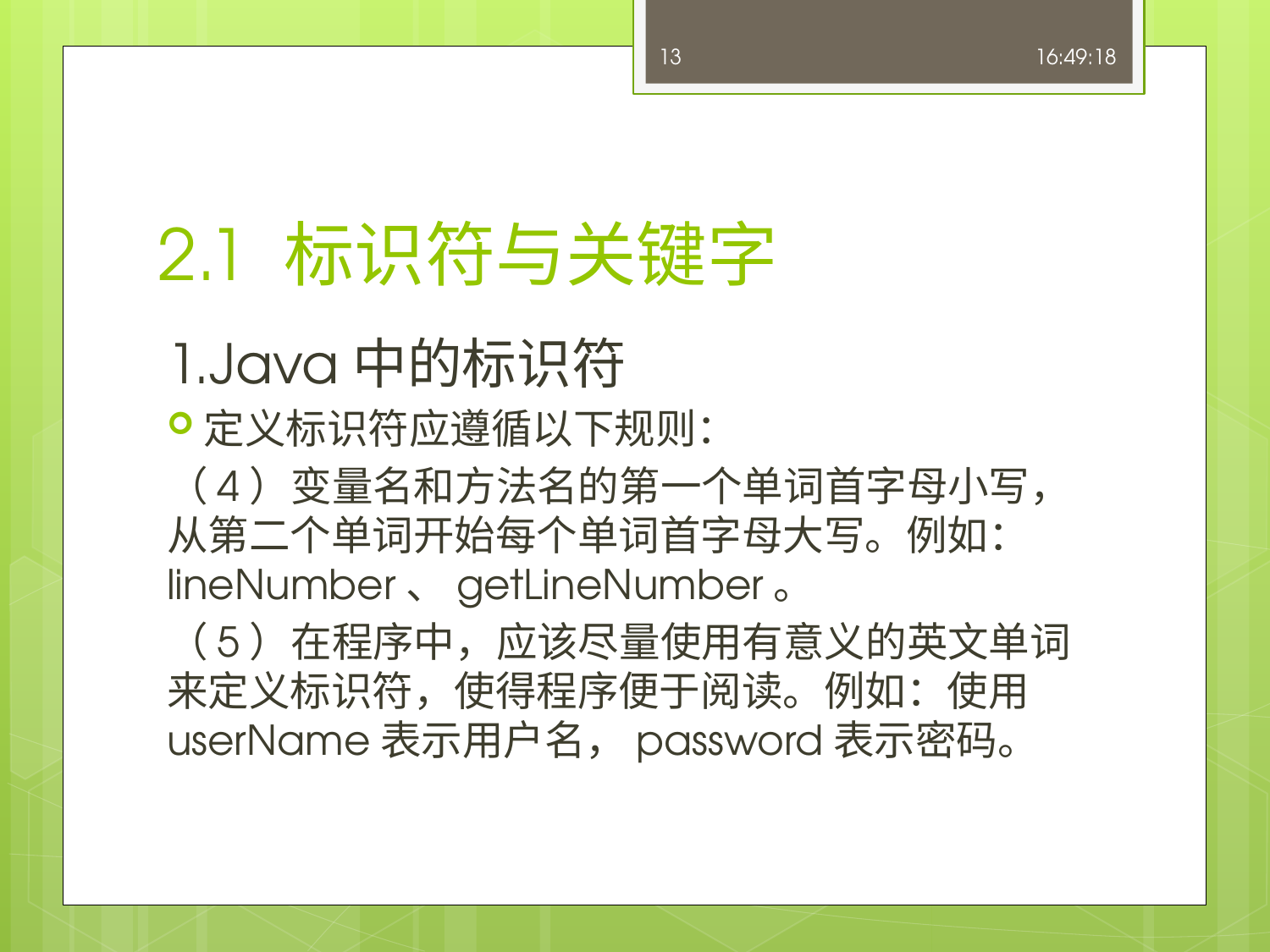

13
16:49:18
# 2.1 标识符与关键字
1.Java中的标识符
定义标识符应遵循以下规则：
（4）变量名和方法名的第一个单词首字母小写，从第二个单词开始每个单词首字母大写。例如：lineNumber、getLineNumber。
（5）在程序中，应该尽量使用有意义的英文单词来定义标识符，使得程序便于阅读。例如：使用userName表示用户名，password表示密码。